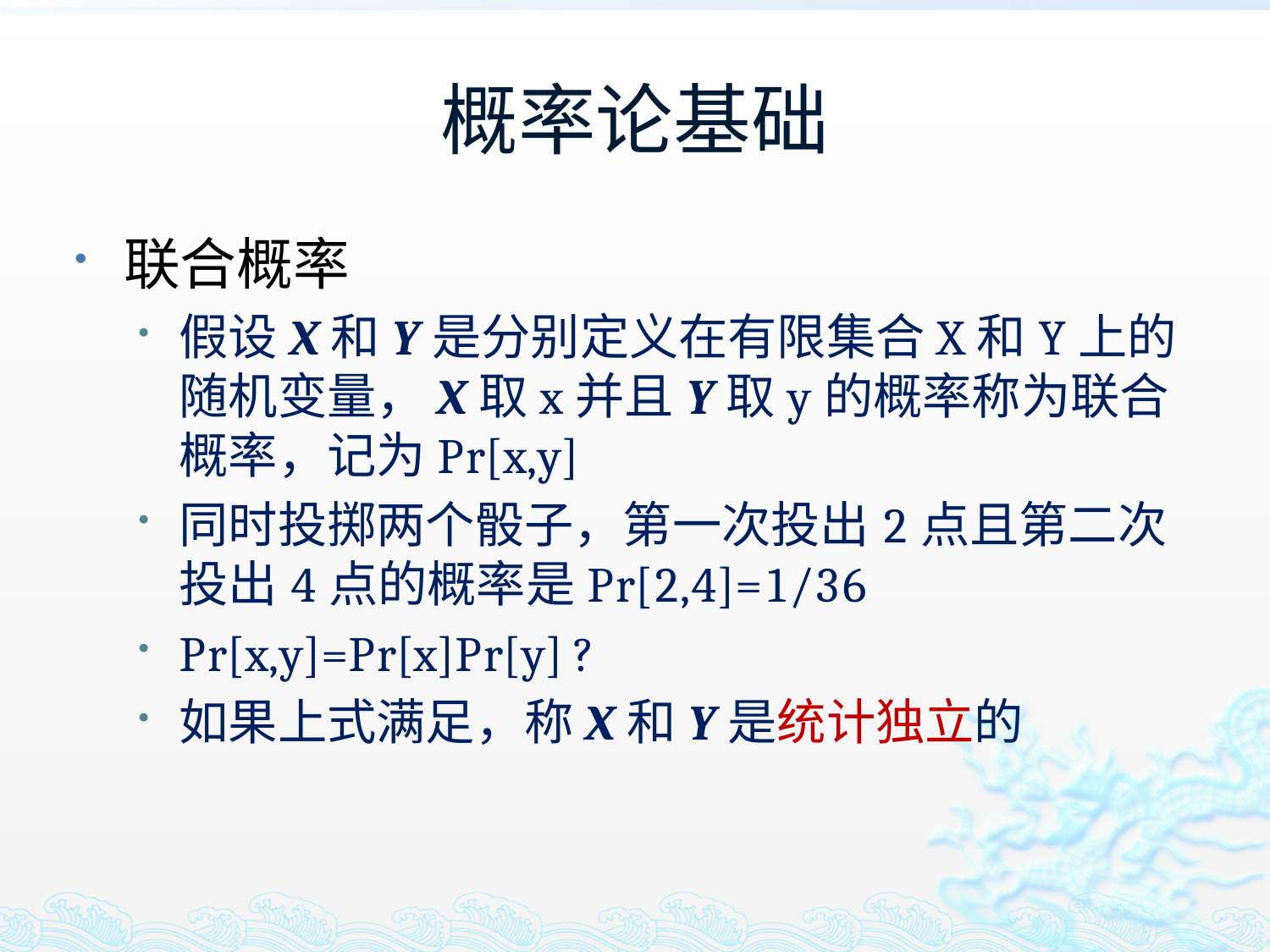

# 概率论基础
联合概率
假设X和Y是分别定义在有限集合X和Y上的随机变量，X取x并且Y取y的概率称为联合概率，记为Pr[x,y]
同时投掷两个骰子，第一次投出2点且第二次投出4点的概率是Pr[2,4]=1/36
Pr[x,y]=Pr[x]Pr[y] ?
如果上式满足，称X和Y是统计独立的